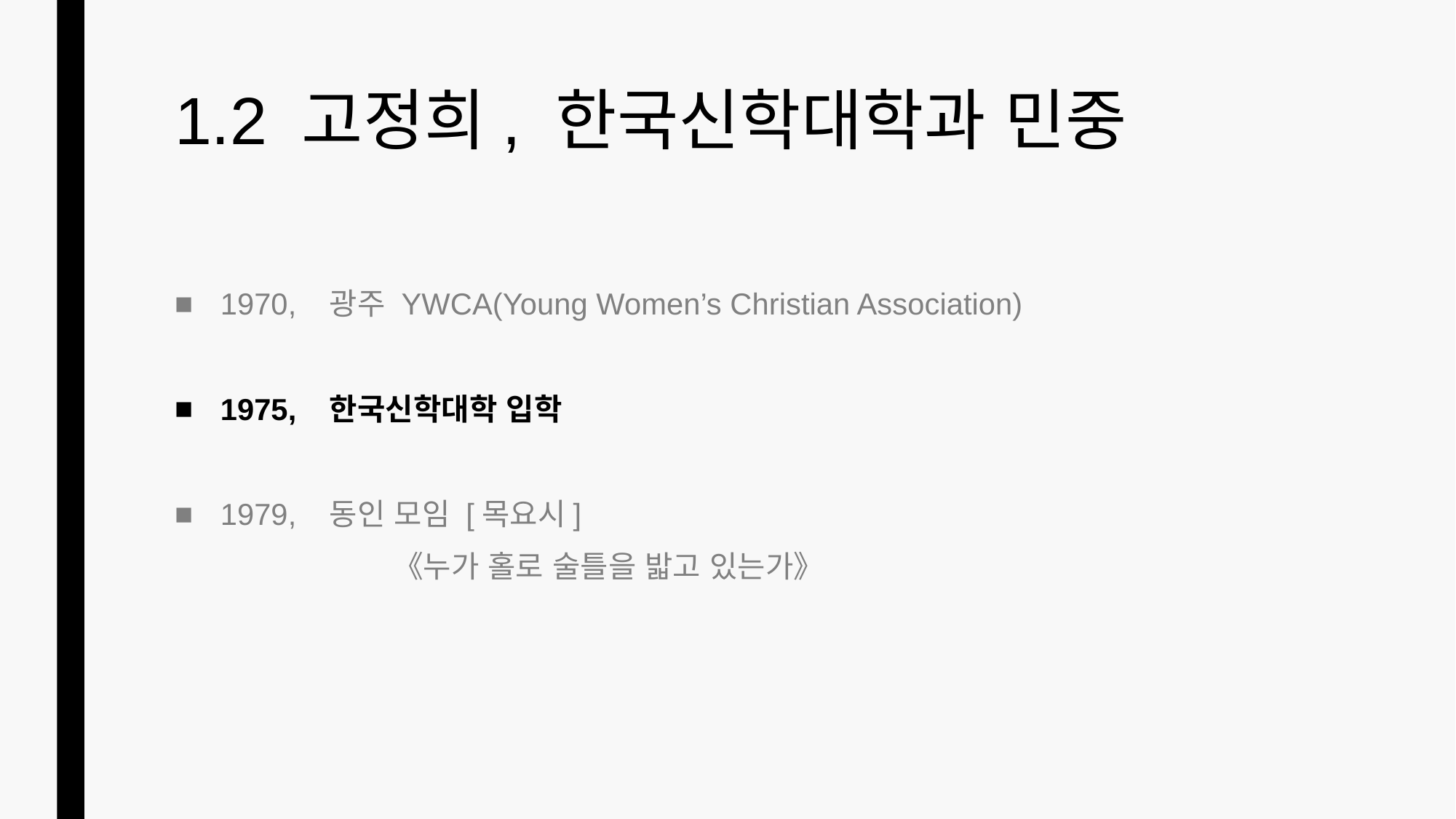

# 1.2 고정희, 한국신학대학과 민중
1970,	광주 YWCA(Young Women’s Christian Association)

1975,	한국신학대학 입학

1979,	동인 모임 [목요시]
		《누가 홀로 술틀을 밟고 있는가》